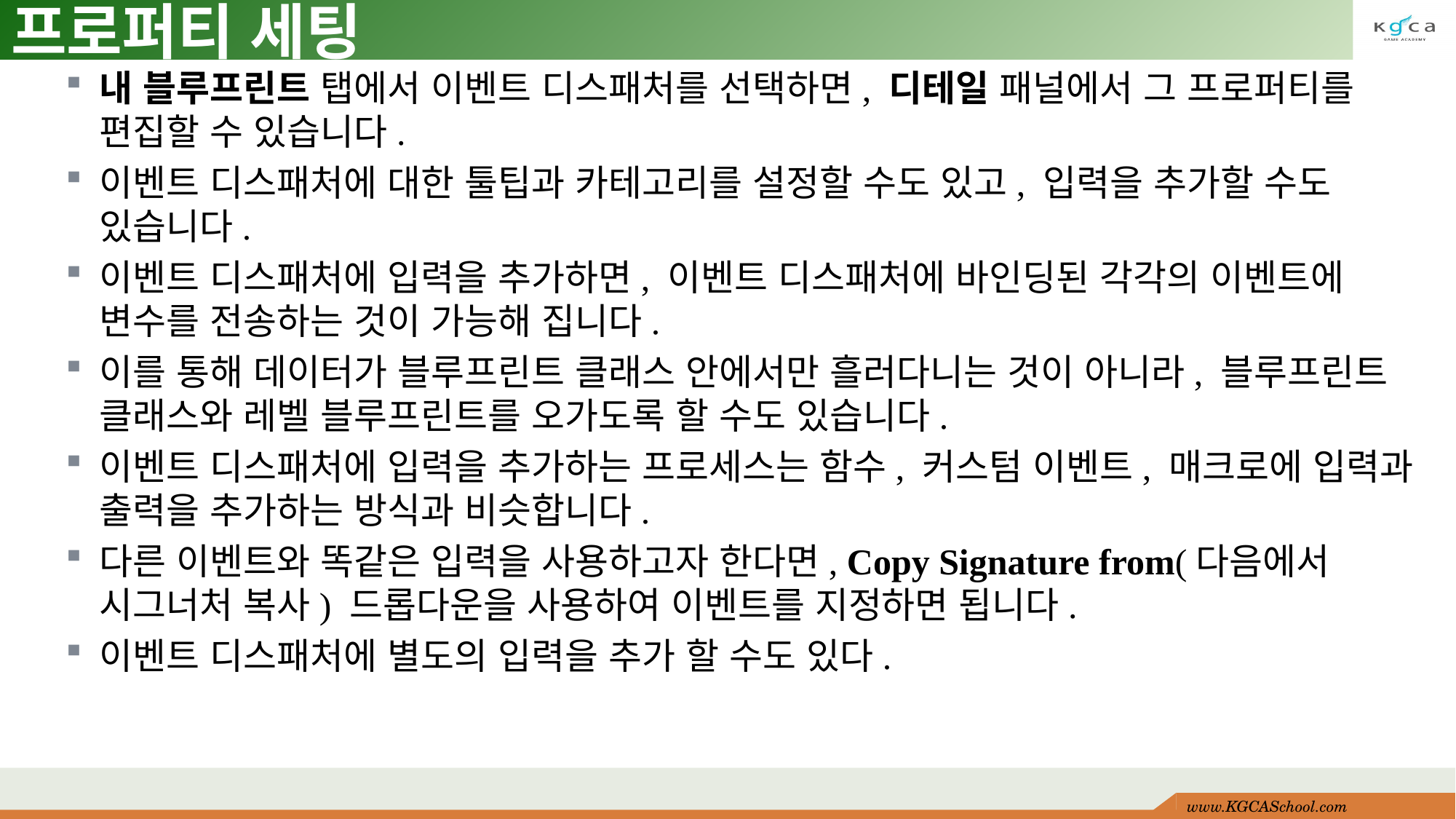

# 프로퍼티 세팅
내 블루프린트 탭에서 이벤트 디스패처를 선택하면, 디테일 패널에서 그 프로퍼티를 편집할 수 있습니다.
이벤트 디스패처에 대한 툴팁과 카테고리를 설정할 수도 있고, 입력을 추가할 수도 있습니다.
이벤트 디스패처에 입력을 추가하면, 이벤트 디스패처에 바인딩된 각각의 이벤트에 변수를 전송하는 것이 가능해 집니다.
이를 통해 데이터가 블루프린트 클래스 안에서만 흘러다니는 것이 아니라, 블루프린트 클래스와 레벨 블루프린트를 오가도록 할 수도 있습니다.
이벤트 디스패처에 입력을 추가하는 프로세스는 함수, 커스텀 이벤트, 매크로에 입력과 출력을 추가하는 방식과 비슷합니다.
다른 이벤트와 똑같은 입력을 사용하고자 한다면, Copy Signature from(다음에서 시그너처 복사) 드롭다운을 사용하여 이벤트를 지정하면 됩니다.
이벤트 디스패처에 별도의 입력을 추가 할 수도 있다.